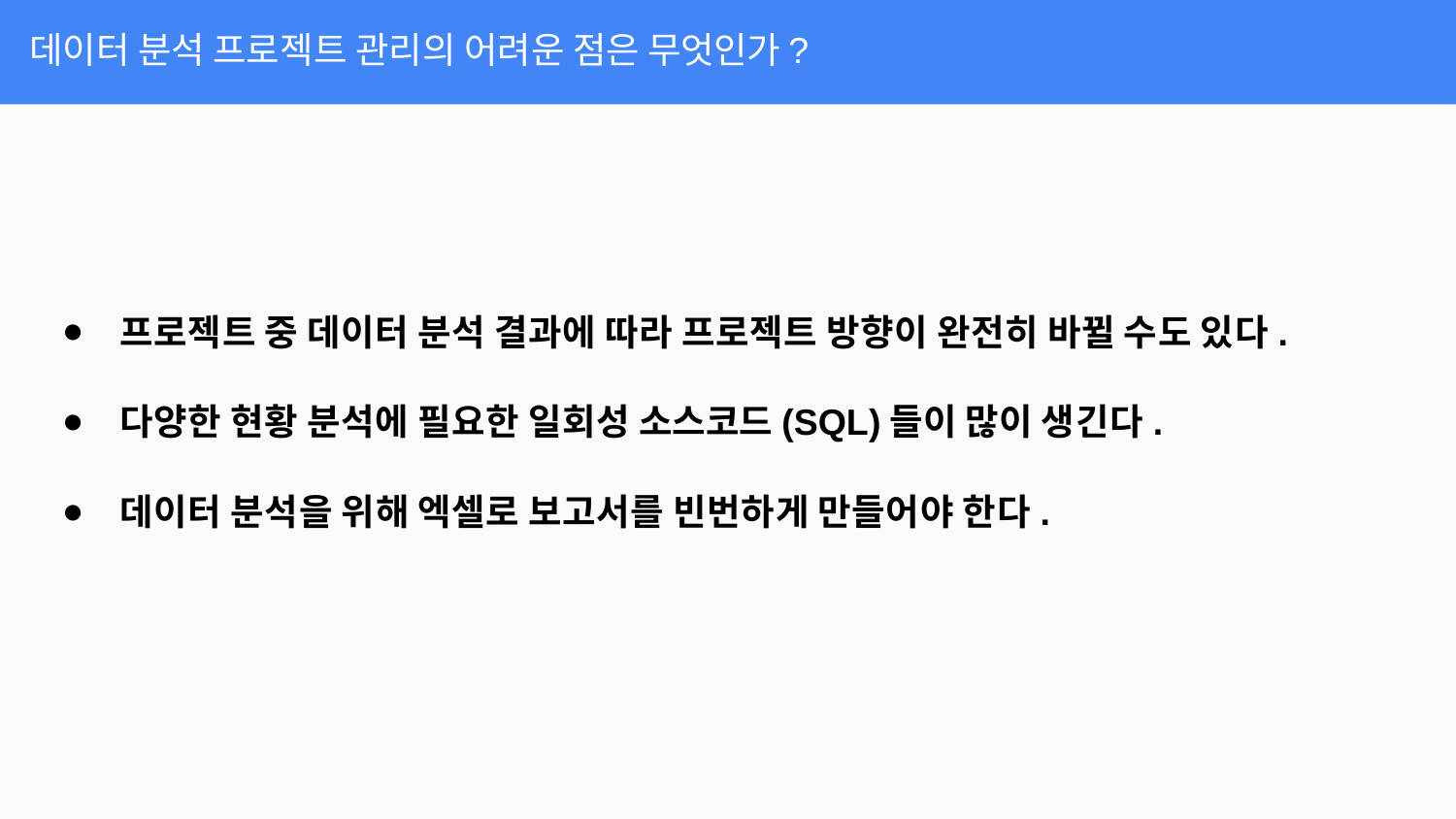

# 데이터 분석 프로젝트 관리의 어려운 점은 무엇인가?
프로젝트 중 데이터 분석 결과에 따라 프로젝트 방향이 완전히 바뀔 수도 있다.

다양한 현황 분석에 필요한 일회성 소스코드(SQL)들이 많이 생긴다.

데이터 분석을 위해 엑셀로 보고서를 빈번하게 만들어야 한다.